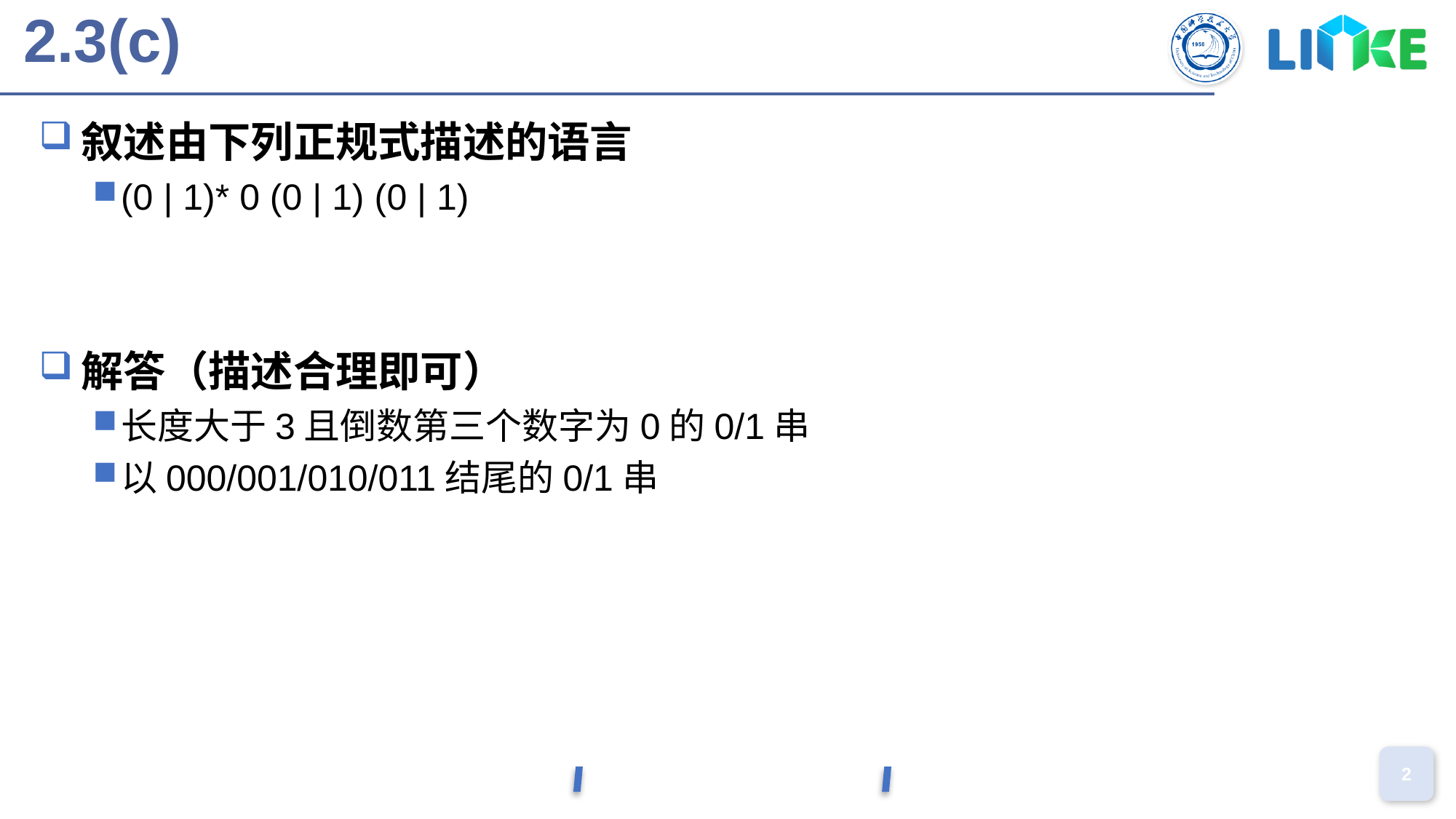

# 2.3(c)
叙述由下列正规式描述的语言
(0 | 1)* 0 (0 | 1) (0 | 1)

解答（描述合理即可）
长度大于3且倒数第三个数字为0的0/1串
以000/001/010/011结尾的0/1串